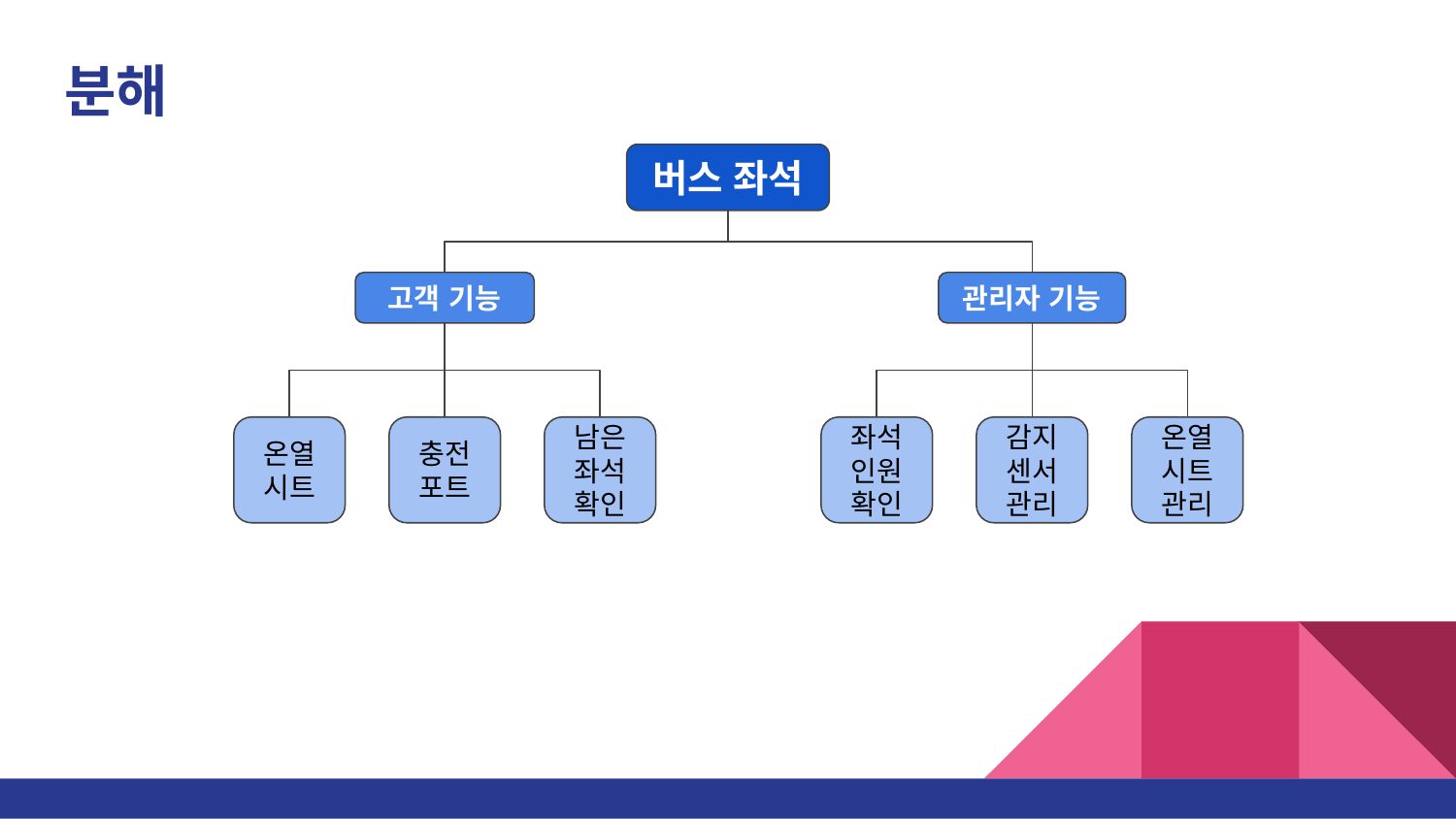

# 분해
버스 좌석
고객 기능
관리자 기능
온열시트
충전포트
남은좌석확인
좌석인원확인
감지센서관리
온열시트관리